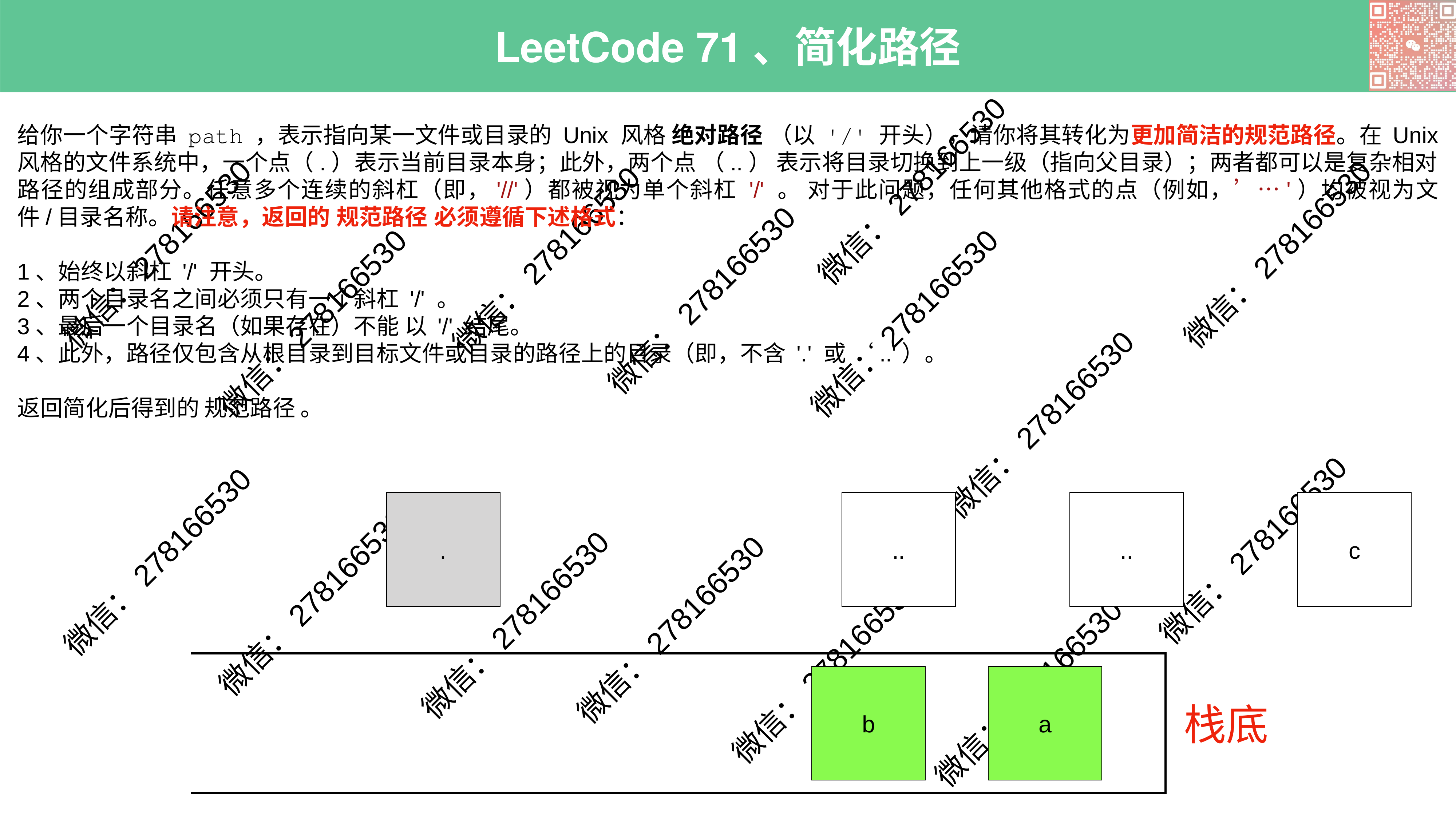

.
..
..
c

b
a
栈底